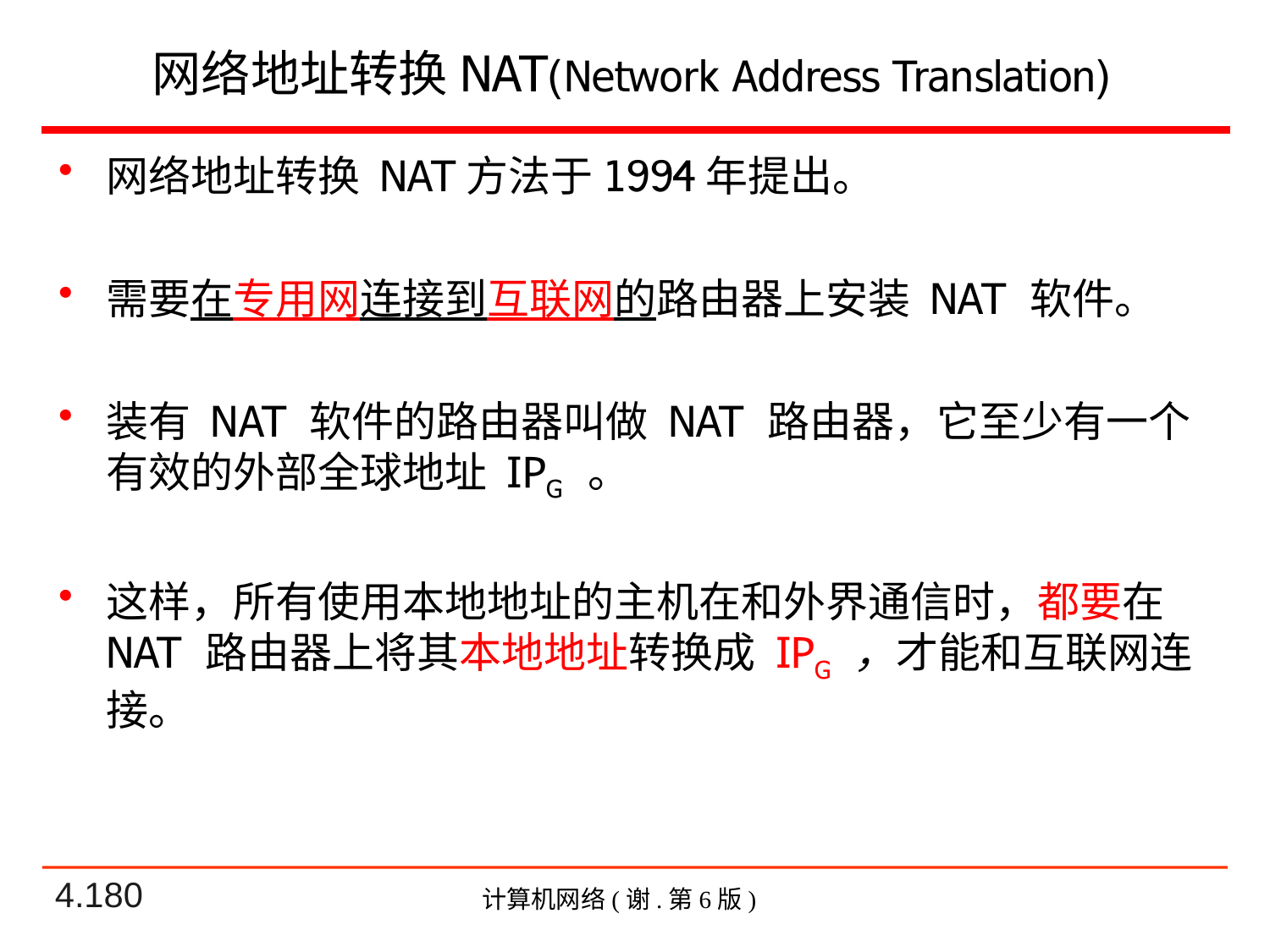

# 网络地址转换NAT(Network Address Translation)
网络地址转换 NAT方法于1994年提出。

需要在专用网连接到互联网的路由器上安装 NAT 软件。

装有 NAT 软件的路由器叫做 NAT 路由器，它至少有一个有效的外部全球地址 IPG  。

这样，所有使用本地地址的主机在和外界通信时，都要在 NAT 路由器上将其本地地址转换成 IPG ，才能和互联网连接。